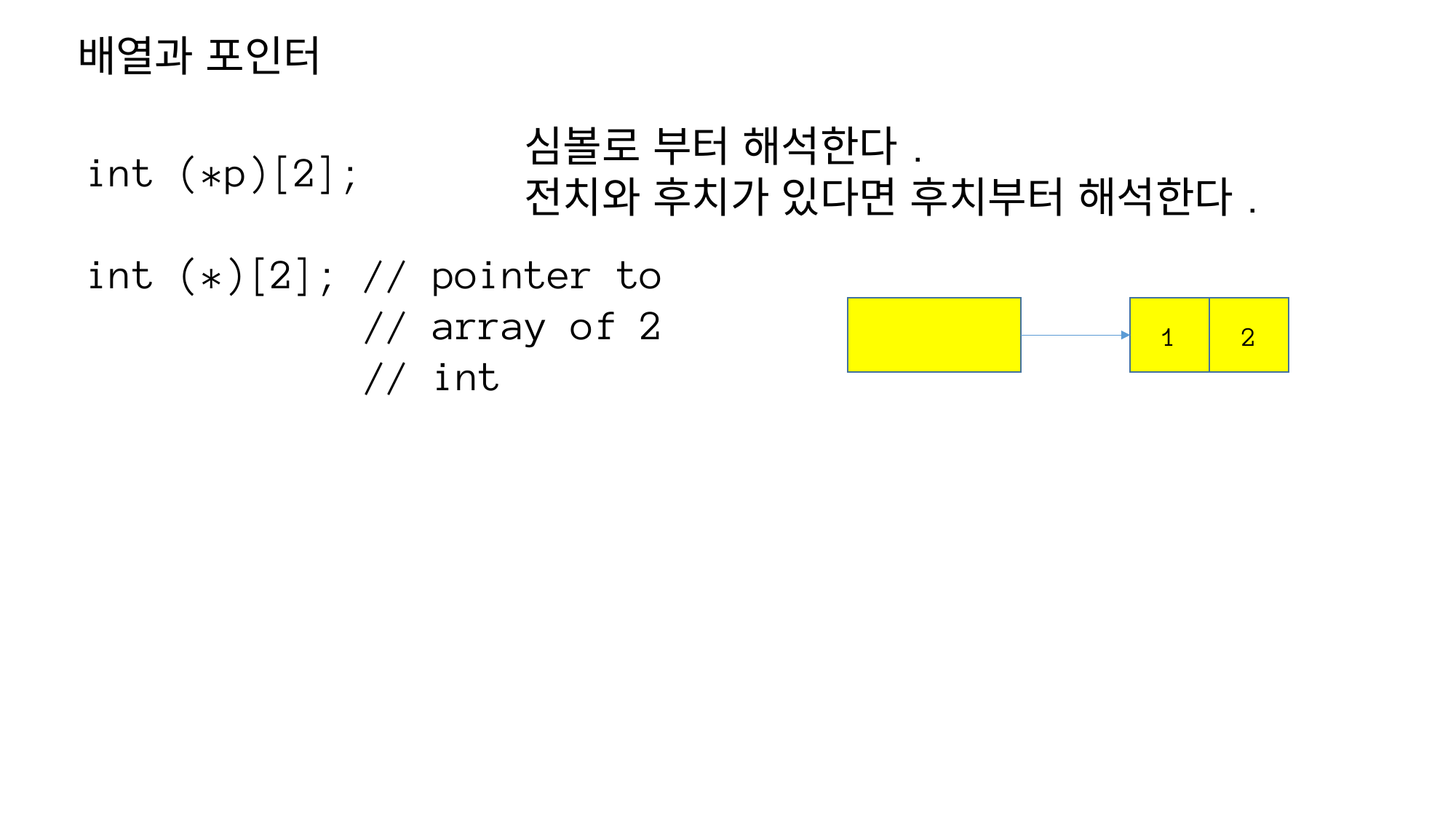

배열과 포인터
심볼로 부터 해석한다.
전치와 후치가 있다면 후치부터 해석한다.
int (*p)[2];

int (*)[2]; // pointer to
            // array of 2
            // int

1
2